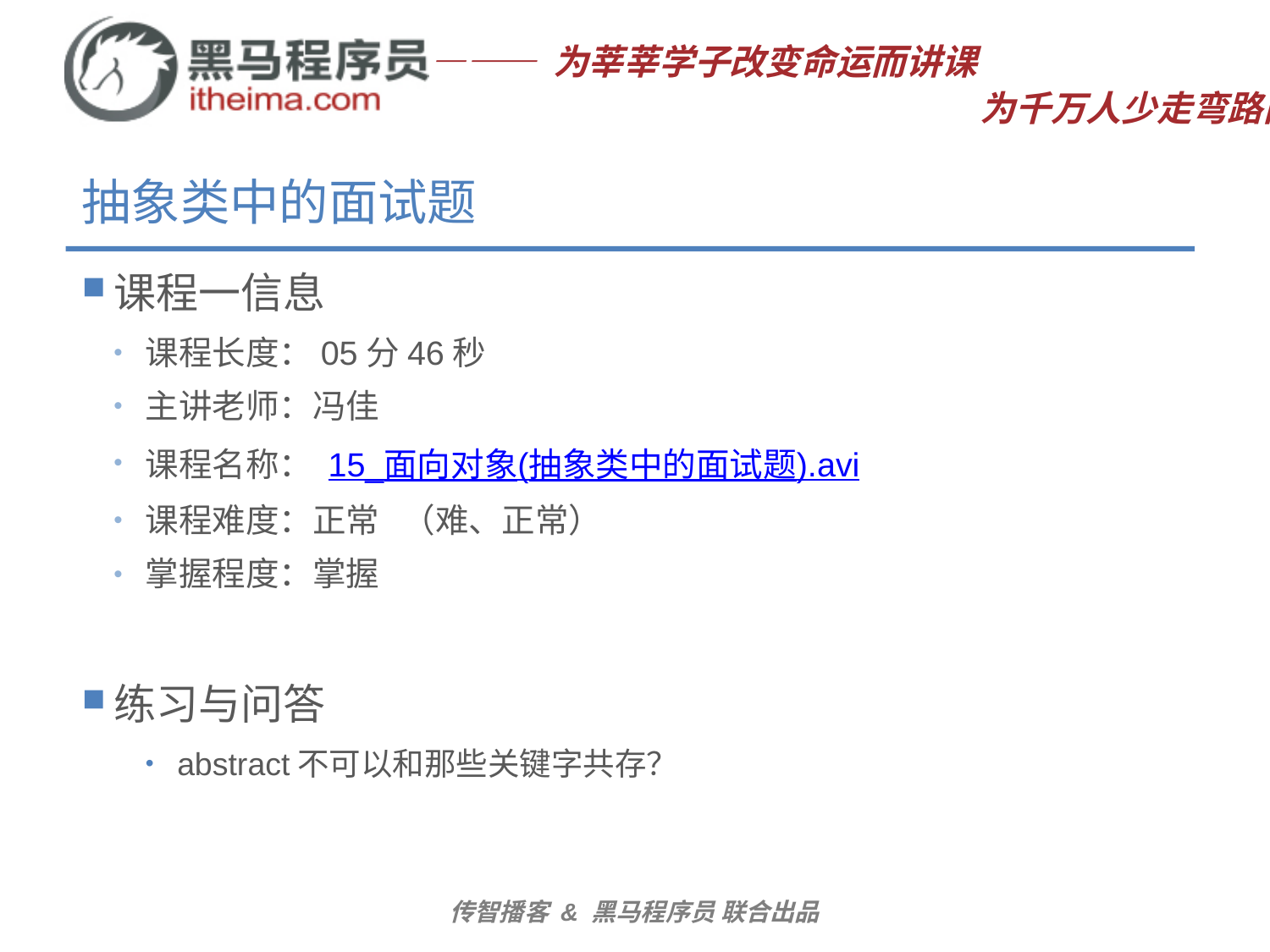

# 抽象类中的面试题
课程一信息
课程长度：05分46秒
主讲老师：冯佳
课程名称： 15_面向对象(抽象类中的面试题).avi
课程难度：正常   （难、正常）
掌握程度：掌握

练习与问答
abstract不可以和那些关键字共存？